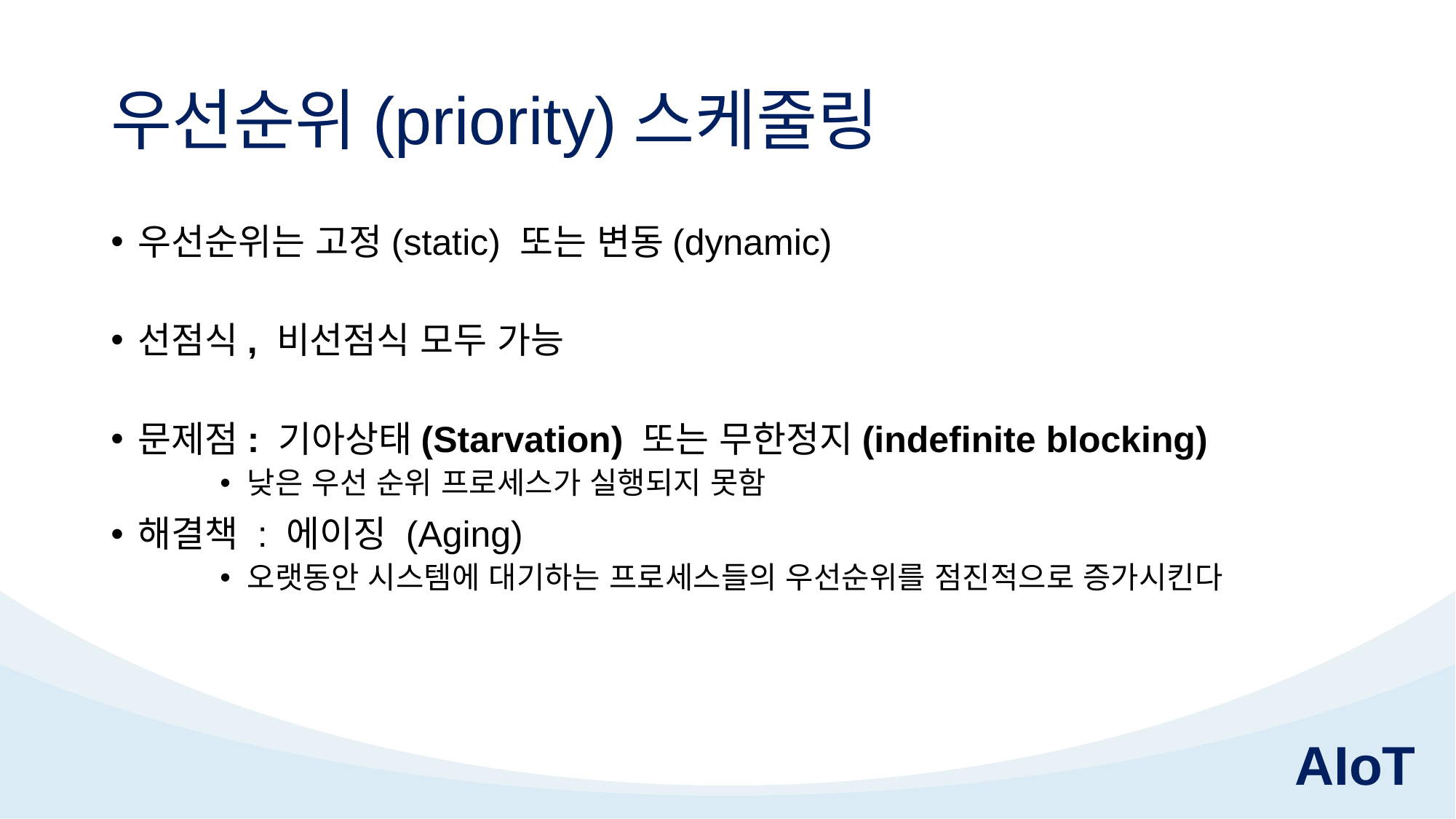

# 우선순위(priority)스케줄링
우선순위는 고정(static) 또는 변동(dynamic)

선점식, 비선점식 모두 가능

문제점: 기아상태(Starvation) 또는 무한정지(indefinite blocking)
낮은 우선 순위 프로세스가 실행되지 못함
해결책 : 에이징 (Aging)
오랫동안 시스템에 대기하는 프로세스들의 우선순위를 점진적으로 증가시킨다